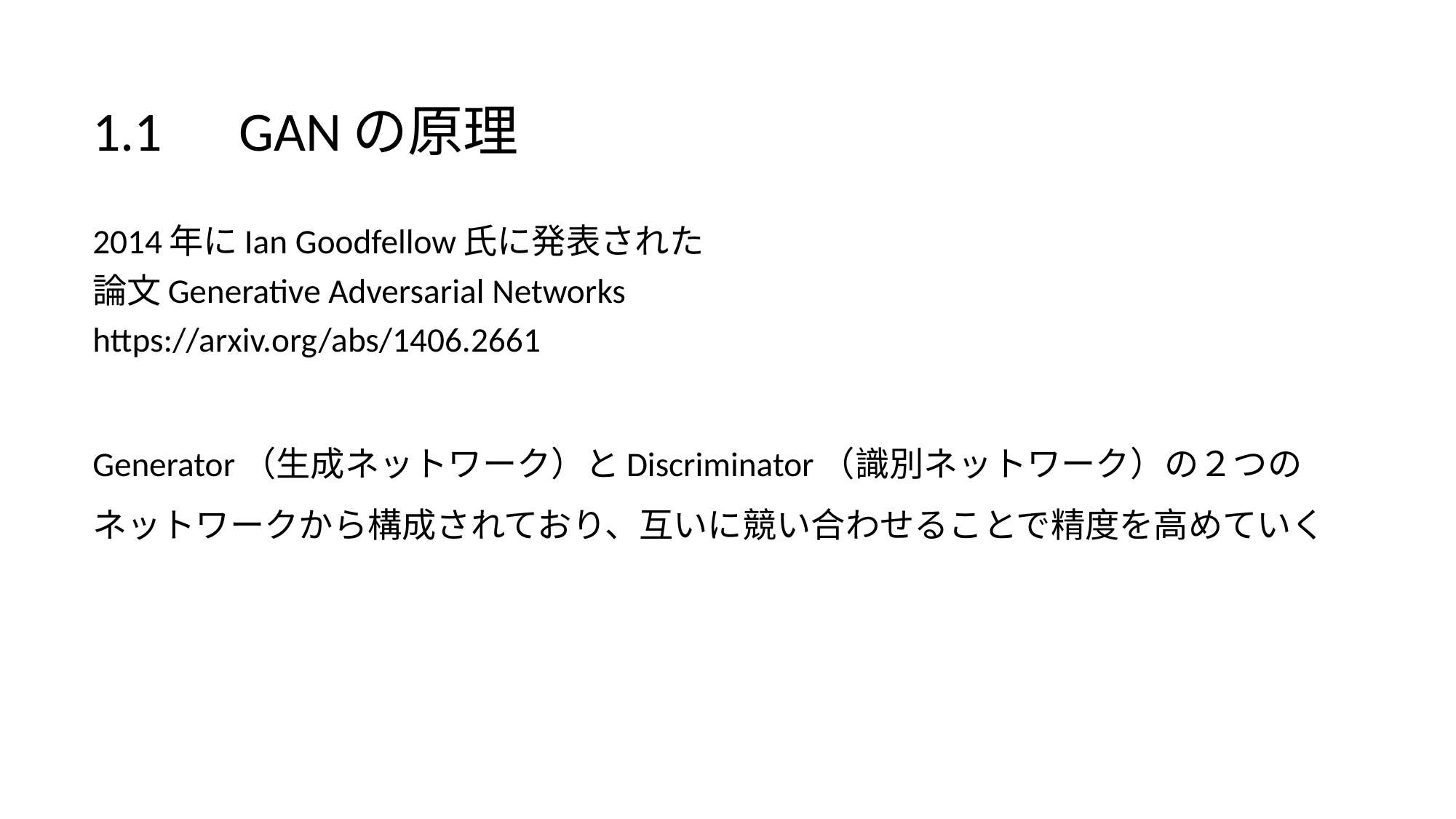

1.1　GANの原理

2014年にIan Goodfellow氏に発表された
論文Generative Adversarial Networks
https://arxiv.org/abs/1406.2661

Generator（生成ネットワーク）とDiscriminator（識別ネットワーク）の２つのネットワークから構成されており、互いに競い合わせることで精度を高めていく